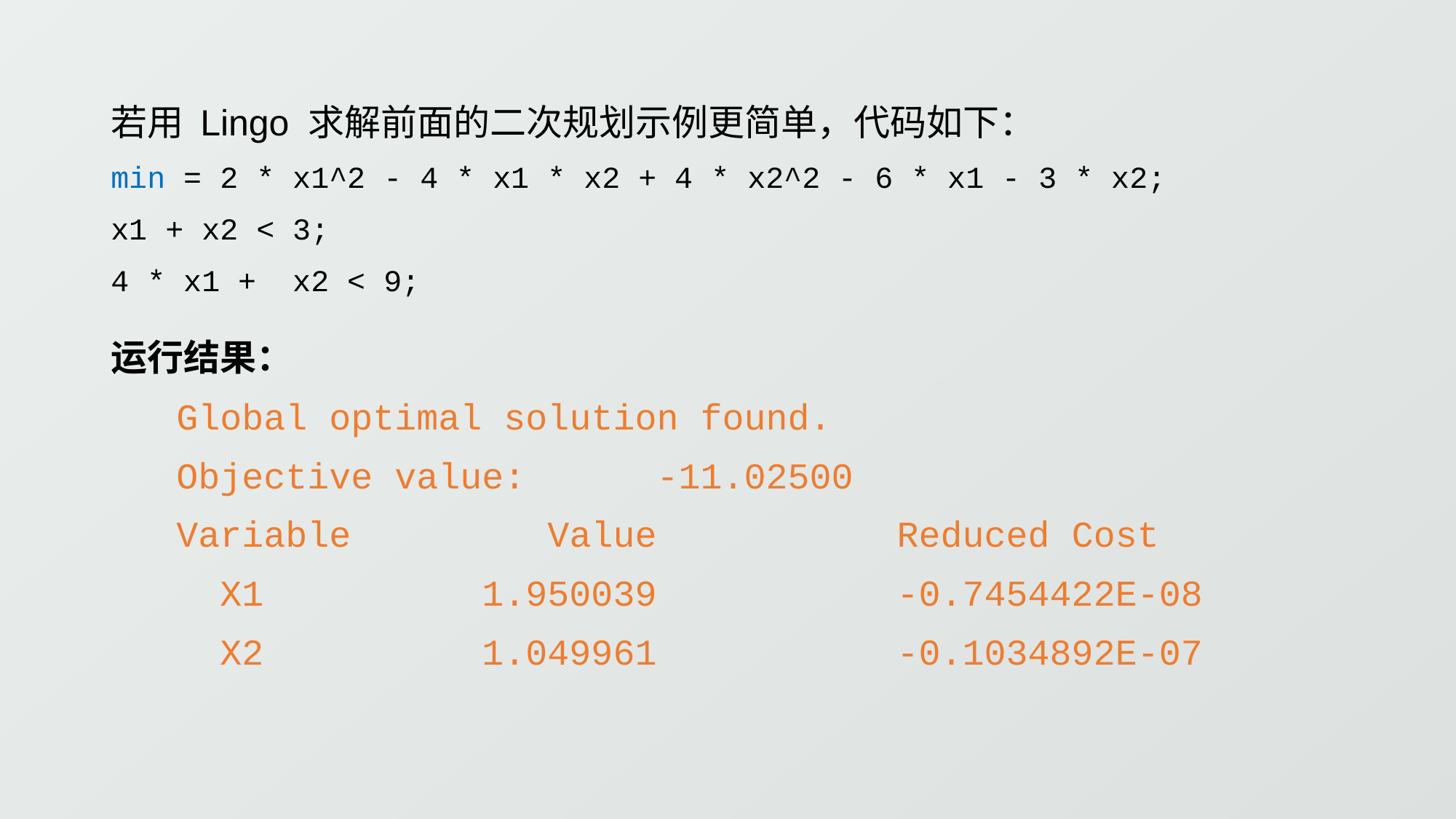

若用 Lingo 求解前面的二次规划示例更简单，代码如下：
min = 2 * x1^2 - 4 * x1 * x2 + 4 * x2^2 - 6 * x1 - 3 * x2;
x1 + x2 < 3;
4 * x1 +  x2 < 9;
运行结果：
   Global optimal solution found.
   Objective value:      -11.02500
   Variable         Value           Reduced Cost
     X1          1.950039           -0.7454422E-08
     X2          1.049961           -0.1034892E-07